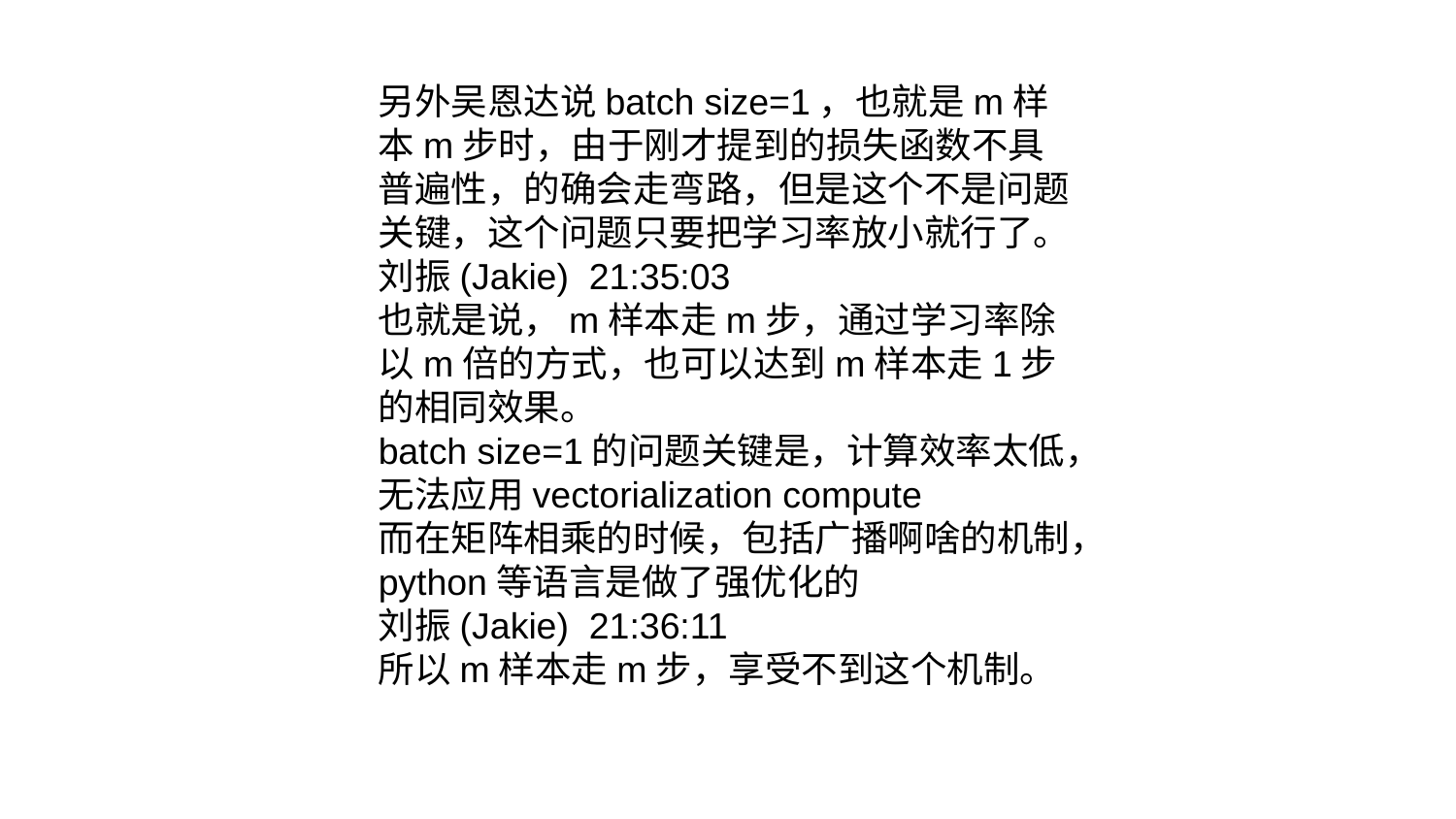

另外吴恩达说batch size=1，也就是m样本m步时，由于刚才提到的损失函数不具普遍性，的确会走弯路，但是这个不是问题关键，这个问题只要把学习率放小就行了。
刘振(Jakie)  21:35:03
也就是说，m样本走m步，通过学习率除以m倍的方式，也可以达到m样本走1步的相同效果。
batch size=1的问题关键是，计算效率太低，无法应用vectorialization compute
而在矩阵相乘的时候，包括广播啊啥的机制，python等语言是做了强优化的
刘振(Jakie)  21:36:11
所以m样本走m步，享受不到这个机制。